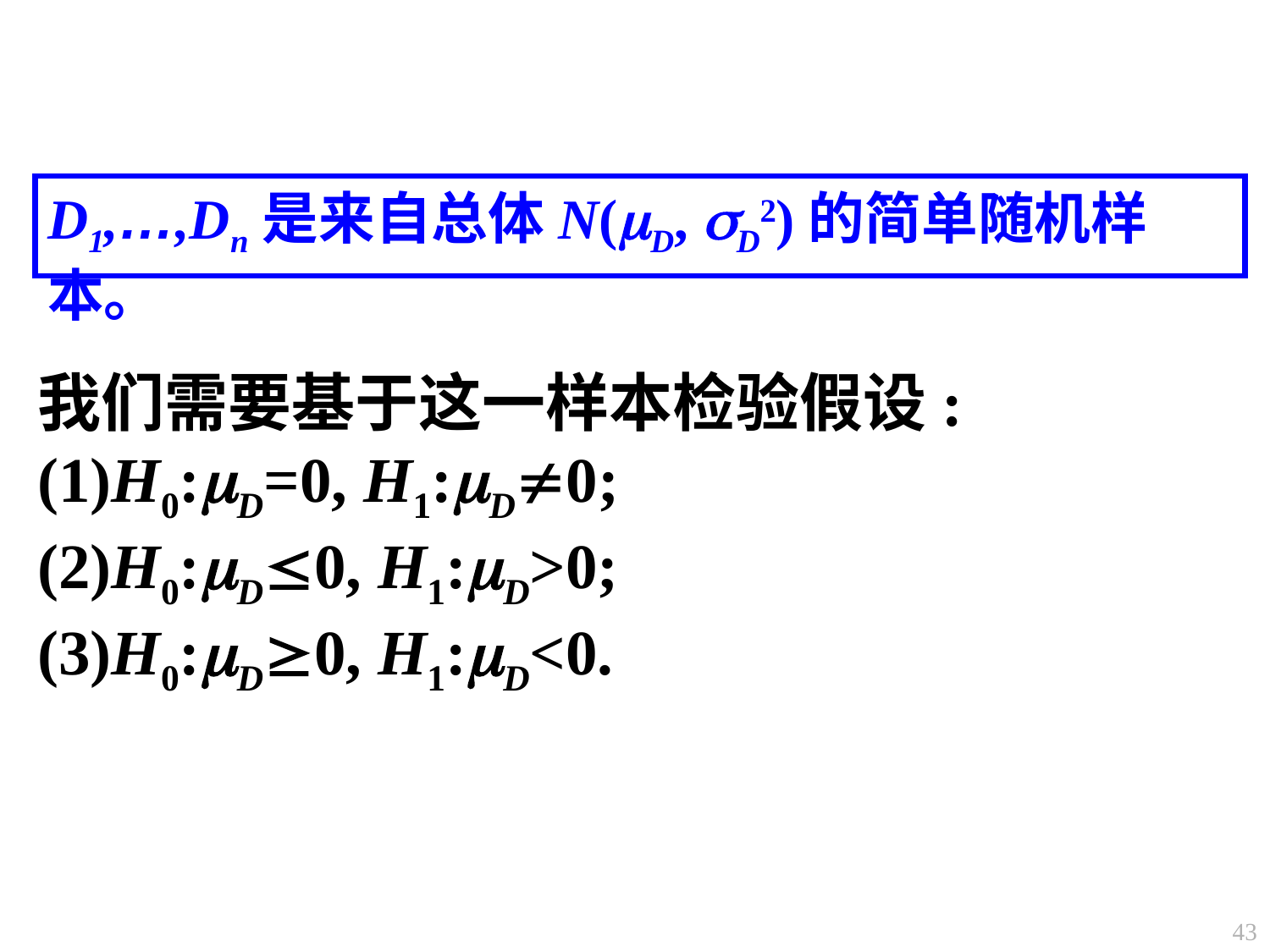

D1,…,Dn是来自总体N(μD, σD2)的简单随机样本。
我们需要基于这一样本检验假设:
(1)H0:μD=0, H1:μD≠0;
(2)H0:μD≤0, H1:μD>0;
(3)H0:μD≥0, H1:μD<0.
43